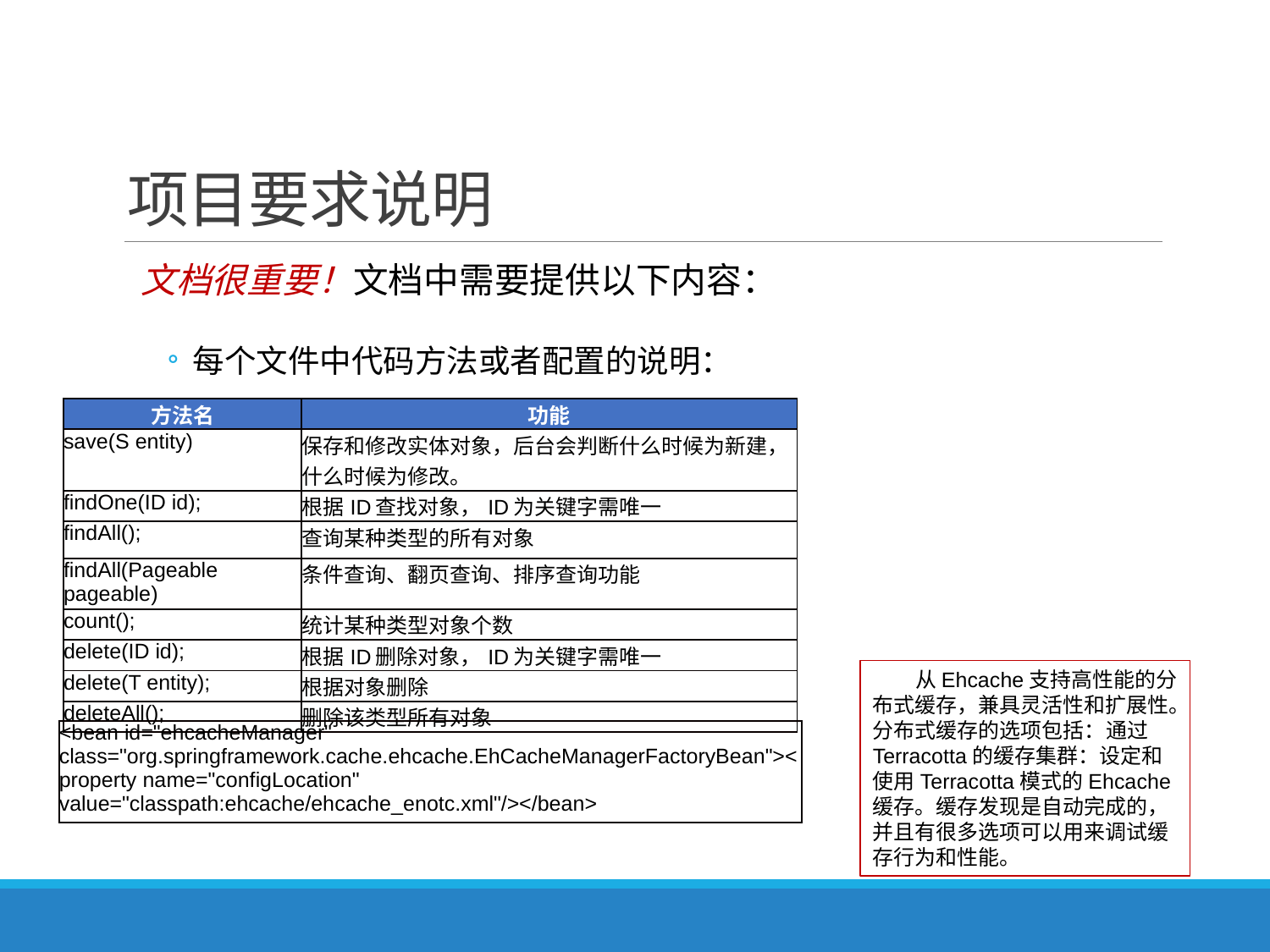

# 项目要求说明
文档很重要！文档中需要提供以下内容：

每个文件中代码方法或者配置的说明：

| 方法名 | 功能 |
| --- | --- |
| save(S entity) | 保存和修改实体对象，后台会判断什么时候为新建，什么时候为修改。 |
| findOne(ID id); | 根据ID查找对象，ID为关键字需唯一 |
| findAll(); | 查询某种类型的所有对象 |
| findAll(Pageable pageable) | 条件查询、翻页查询、排序查询功能 |
| count(); | 统计某种类型对象个数 |
| delete(ID id); | 根据ID删除对象，ID为关键字需唯一 |
| delete(T entity); | 根据对象删除 |
| deleteAll(); | 删除该类型所有对象 |
从Ehcache支持高性能的分布式缓存，兼具灵活性和扩展性。 分布式缓存的选项包括： 通过Terracotta的缓存集群：设定和使用Terracotta模式的Ehcache缓存。缓存发现是自动完成的，并且有很多选项可以用来调试缓存行为和性能。
| <bean id="ehcacheManager" class="org.springframework.cache.ehcache.EhCacheManagerFactoryBean"><property name="configLocation" value="classpath:ehcache/ehcache\_enotc.xml"/></bean> |
| --- |